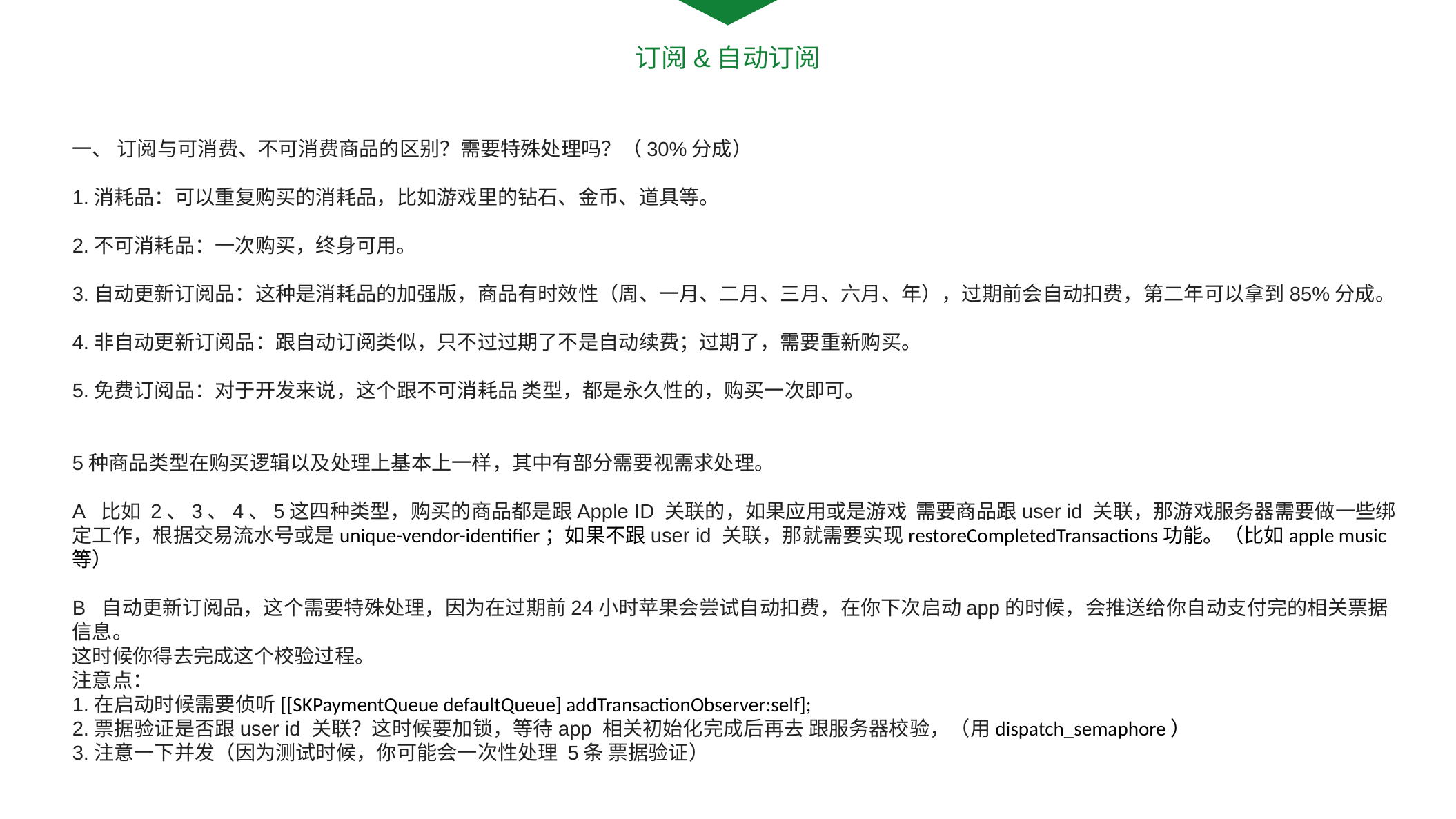

订阅&自动订阅
一、 订阅与可消费、不可消费商品的区别？需要特殊处理吗？（30%分成）

1.消耗品：可以重复购买的消耗品，比如游戏里的钻石、金币、道具等。

2.不可消耗品：一次购买，终身可用。

3.自动更新订阅品：这种是消耗品的加强版，商品有时效性（周、一月、二月、三月、六月、年），过期前会自动扣费，第二年可以拿到85%分成。

4.非自动更新订阅品：跟自动订阅类似，只不过过期了不是自动续费；过期了，需要重新购买。

5.免费订阅品：对于开发来说，这个跟不可消耗品 类型，都是永久性的，购买一次即可。

5种商品类型在购买逻辑以及处理上基本上一样，其中有部分需要视需求处理。

A  比如 2、3、4、5这四种类型，购买的商品都是跟Apple ID 关联的，如果应用或是游戏  需要商品跟user id 关联，那游戏服务器需要做一些绑定工作，根据交易流水号或是unique-vendor-identifier；如果不跟user id 关联，那就需要实现restoreCompletedTransactions功能。（比如apple music等）

B  自动更新订阅品，这个需要特殊处理，因为在过期前24小时苹果会尝试自动扣费，在你下次启动app的时候，会推送给你自动支付完的相关票据信息。
这时候你得去完成这个校验过程。
注意点：
1.在启动时候需要侦听[[SKPaymentQueue defaultQueue] addTransactionObserver:self];
2.票据验证是否跟user id 关联？这时候要加锁，等待app 相关初始化完成后再去 跟服务器校验，（用dispatch_semaphore）
3.注意一下并发（因为测试时候，你可能会一次性处理 5条 票据验证）